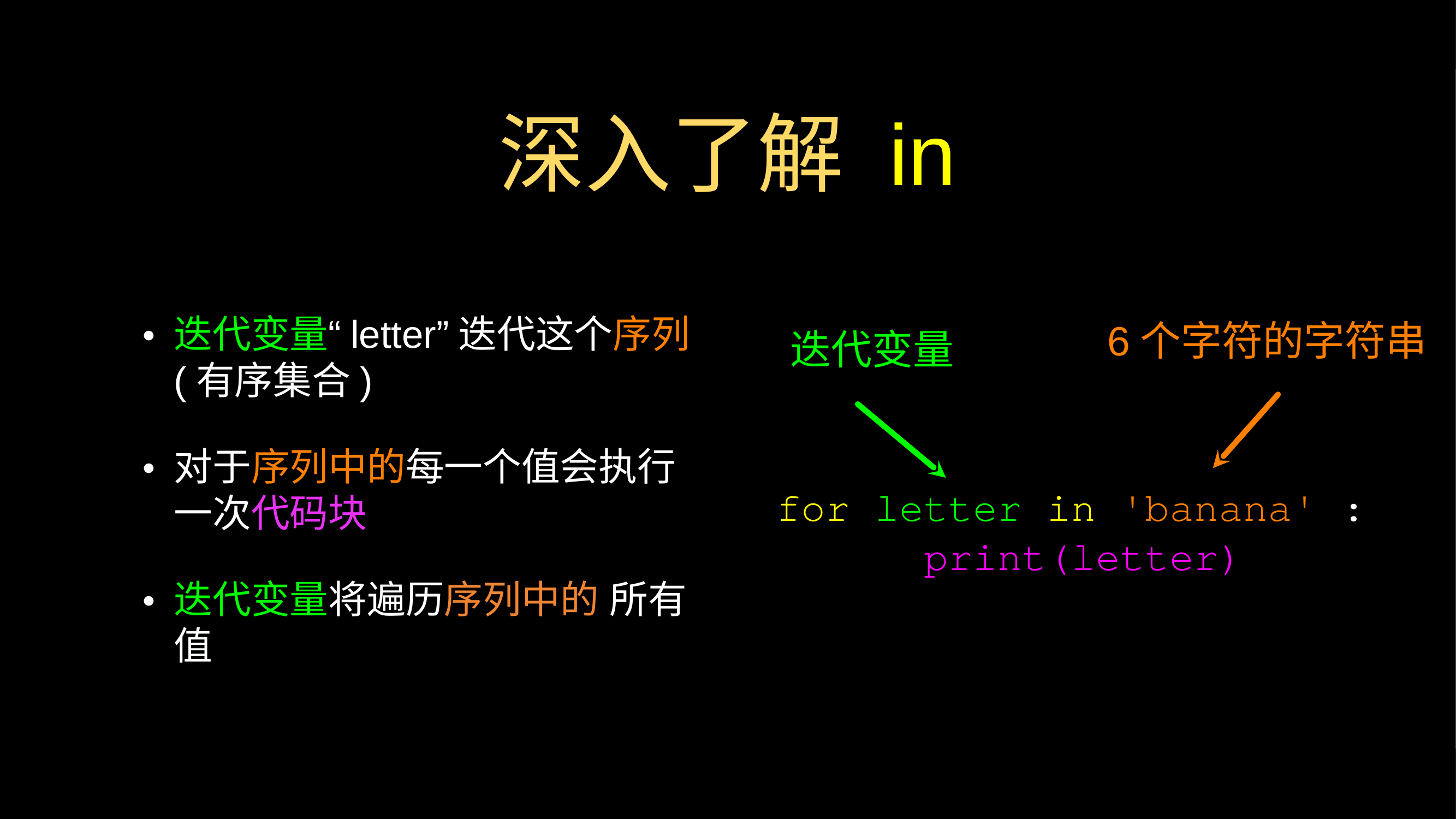

# 深入了解 in
迭代变量“letter”迭代这个序列 (有序集合)
对于序列中的每一个值会执行一次代码块
迭代变量将遍历序列中的 所有值
6个字符的字符串
迭代变量

for letter in 'banana' :
      print(letter)